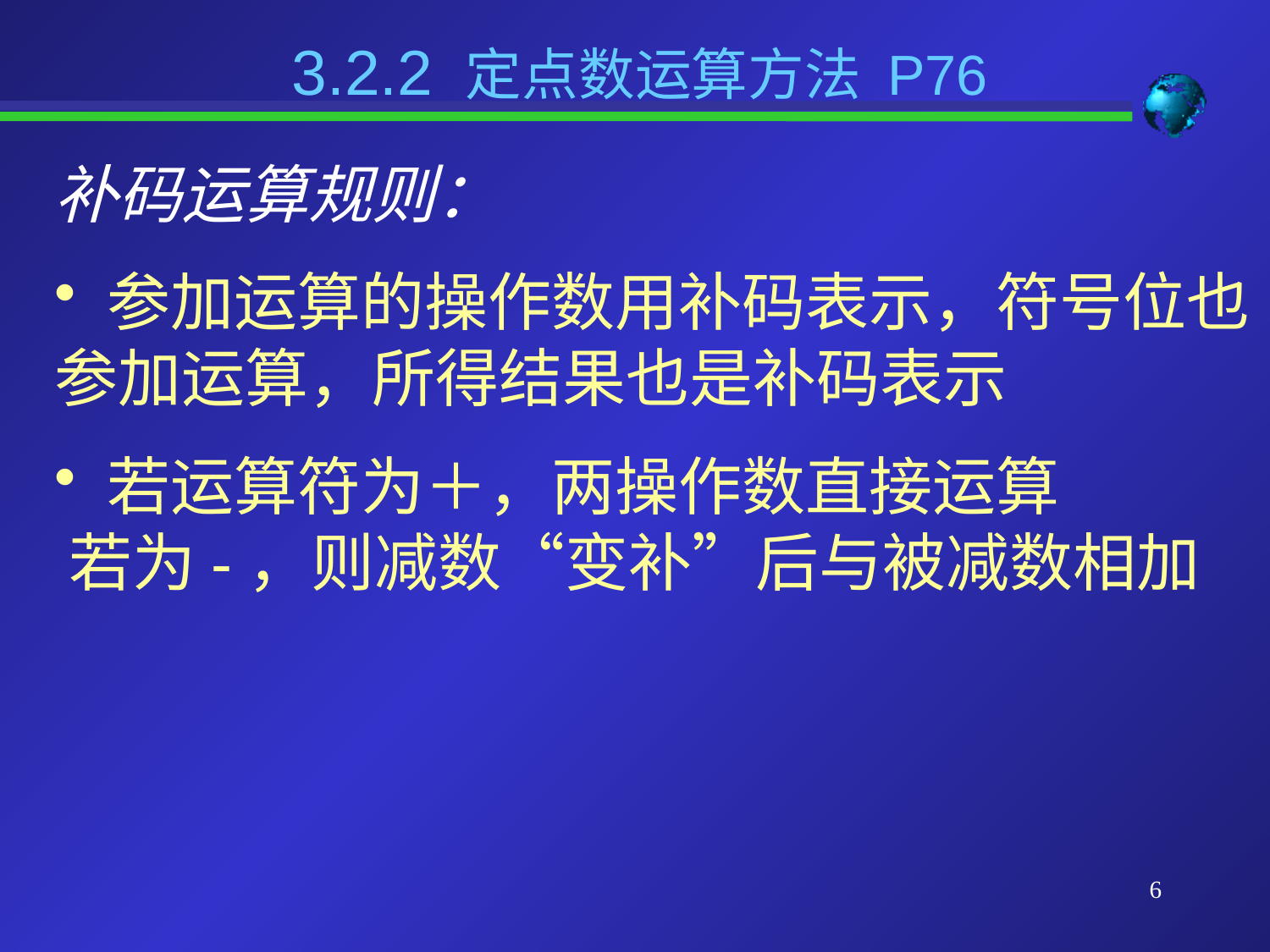

3.2.2 定点数运算方法 P76
补码运算规则：
 参加运算的操作数用补码表示，符号位也参加运算，所得结果也是补码表示
 若运算符为＋，两操作数直接运算
 若为-，则减数“变补”后与被减数相加
6